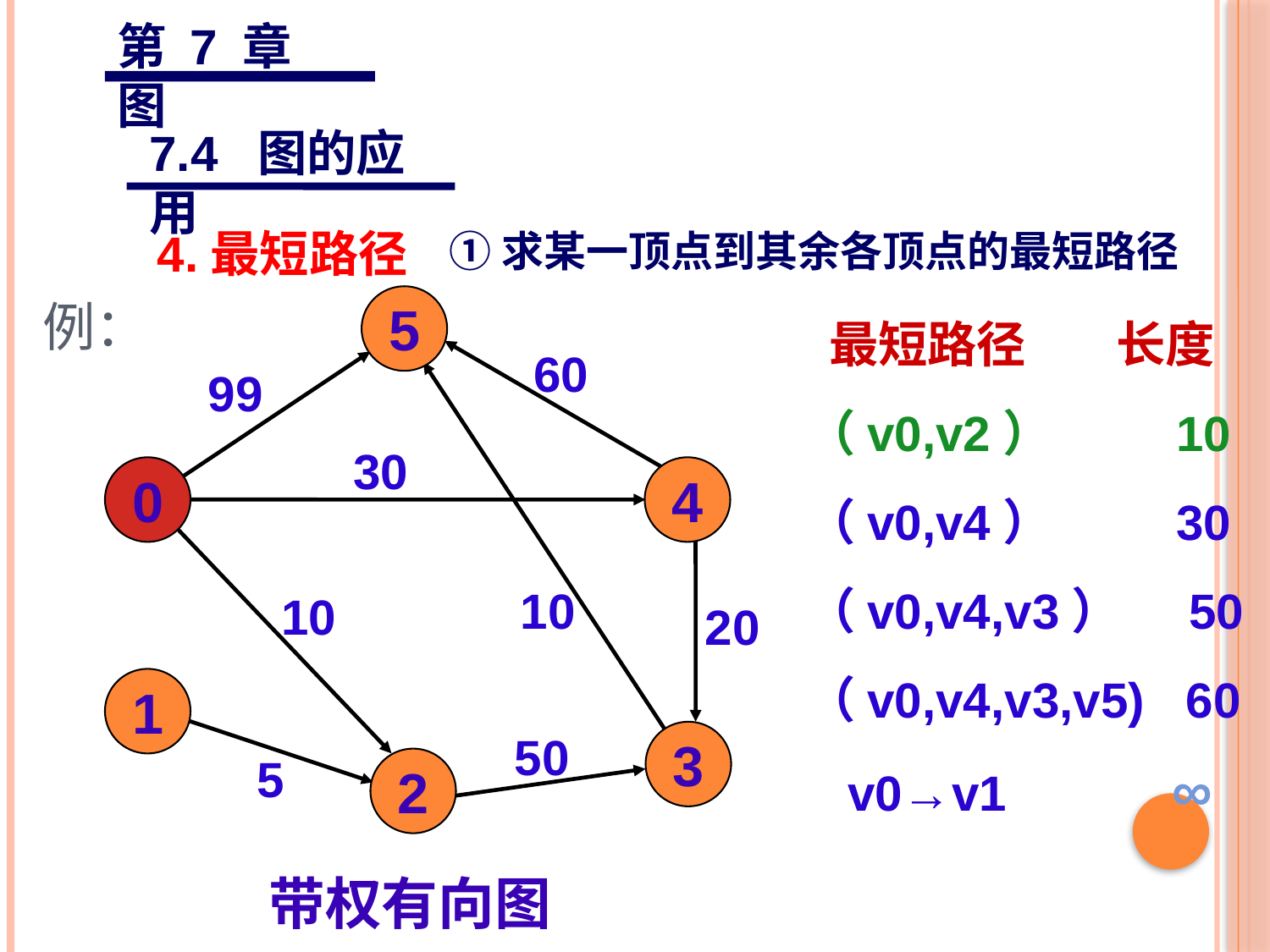

第 7 章  图

7.4  图的应用

4.最短路径
①求某一顶点到其余各顶点的最短路径
 最短路径        长度
（v0,v2）          10
（v0,v4）          30
（v0,v4,v3）     50
（v0,v4,v3,v5)   60
   v0→v1            ∞
5
60

99

30
0
4

10
10
20
1

50
3
5
2

    带权有向图
# 例：